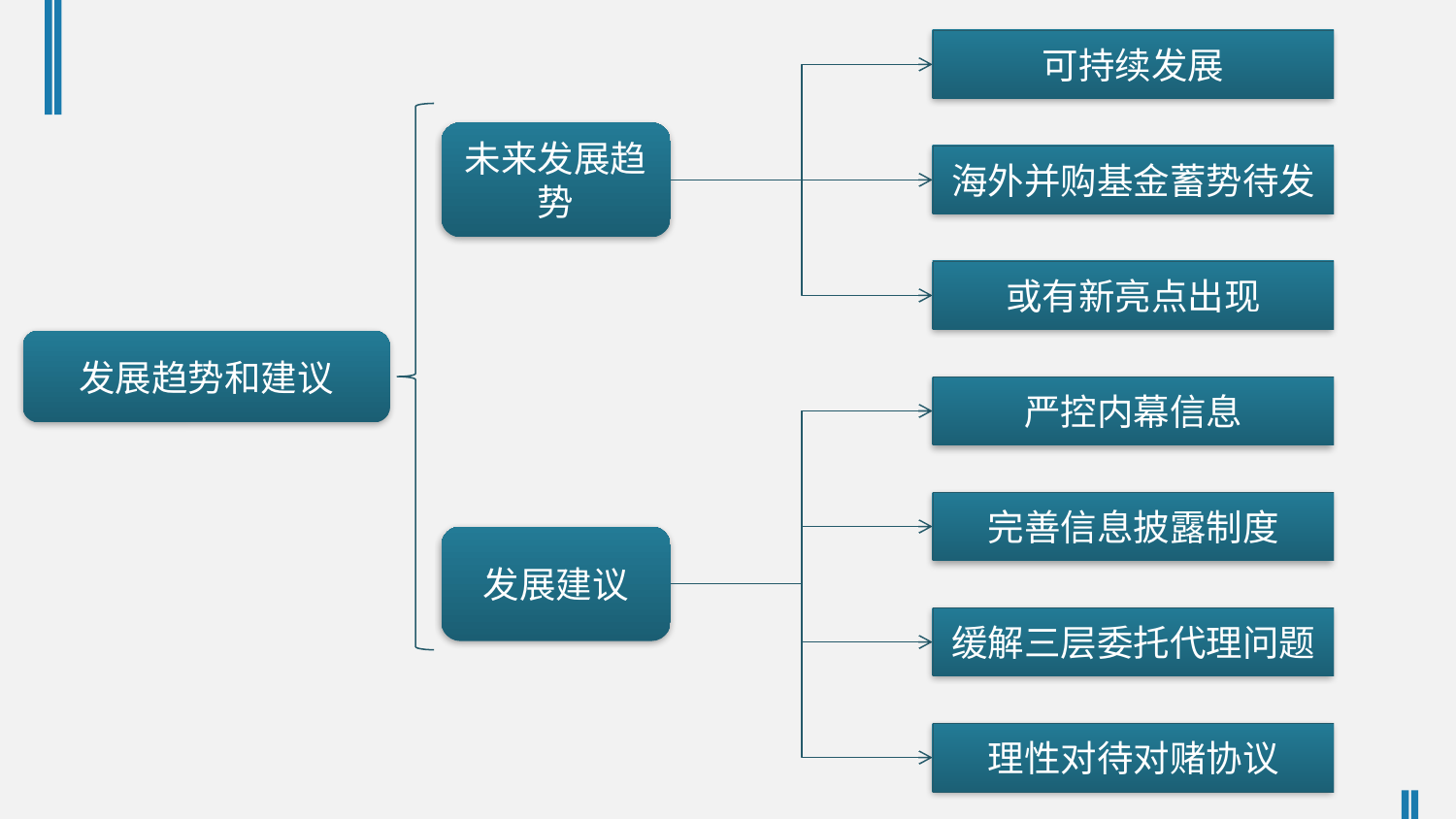

可持续发展

未来发展趋势
海外并购基金蓄势待发
或有新亮点出现
发展趋势和建议
严控内幕信息
完善信息披露制度
发展建议
缓解三层委托代理问题
理性对待对赌协议